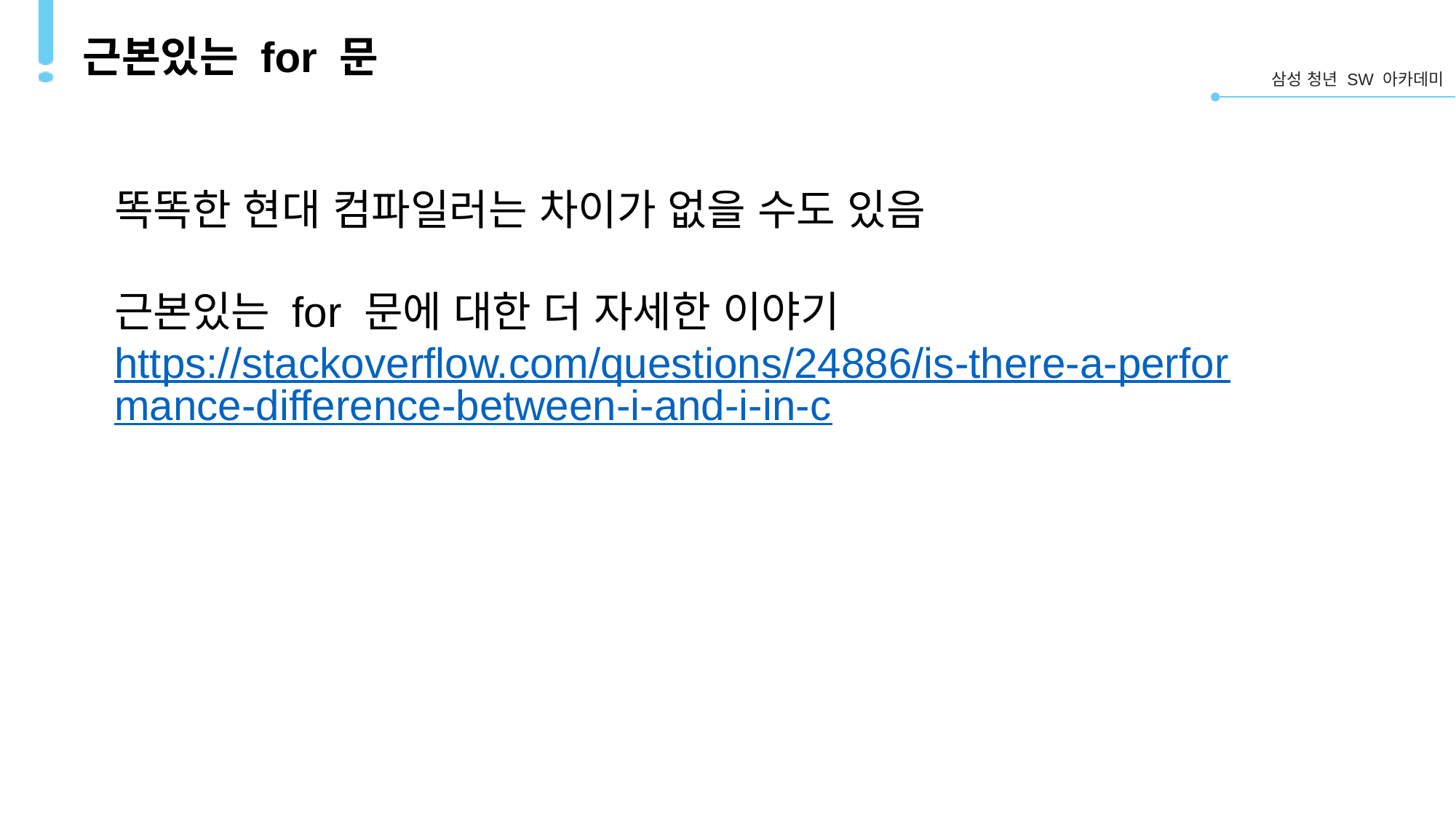

# 근본있는 for 문
똑똑한 현대 컴파일러는 차이가 없을 수도 있음

근본있는 for 문에 대한 더 자세한 이야기
https://stackoverflow.com/questions/24886/is-there-a-performance-difference-between-i-and-i-in-c